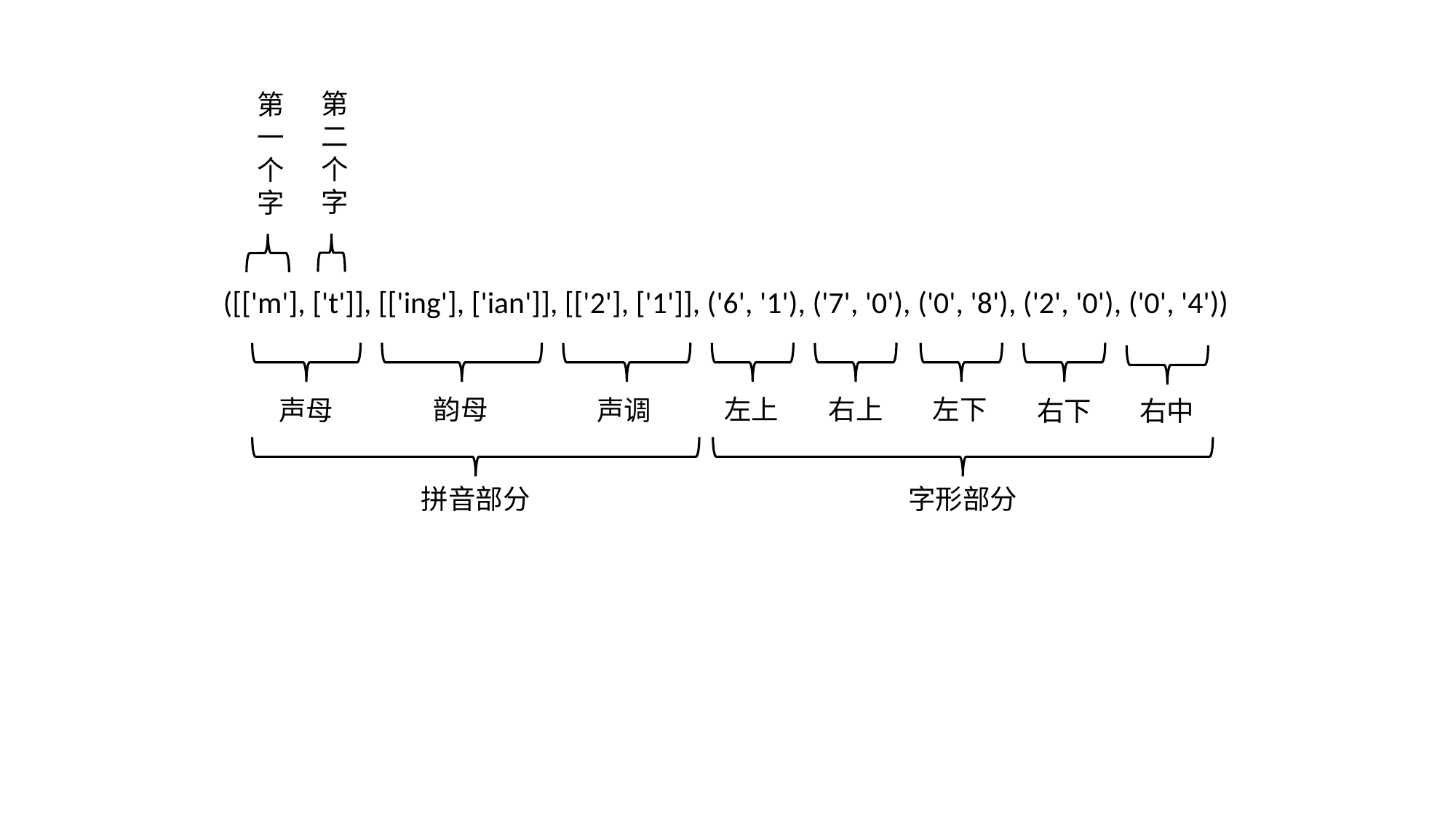

第二个字
第一个字

([['m'], ['t']], [['ing'], ['ian']], [['2'], ['1']], ('6', '1'), ('7', '0'), ('0', '8'), ('2', '0'), ('0', '4'))

右上
左下
韵母
左上
声调
声母
右下
右中
拼音部分
字形部分